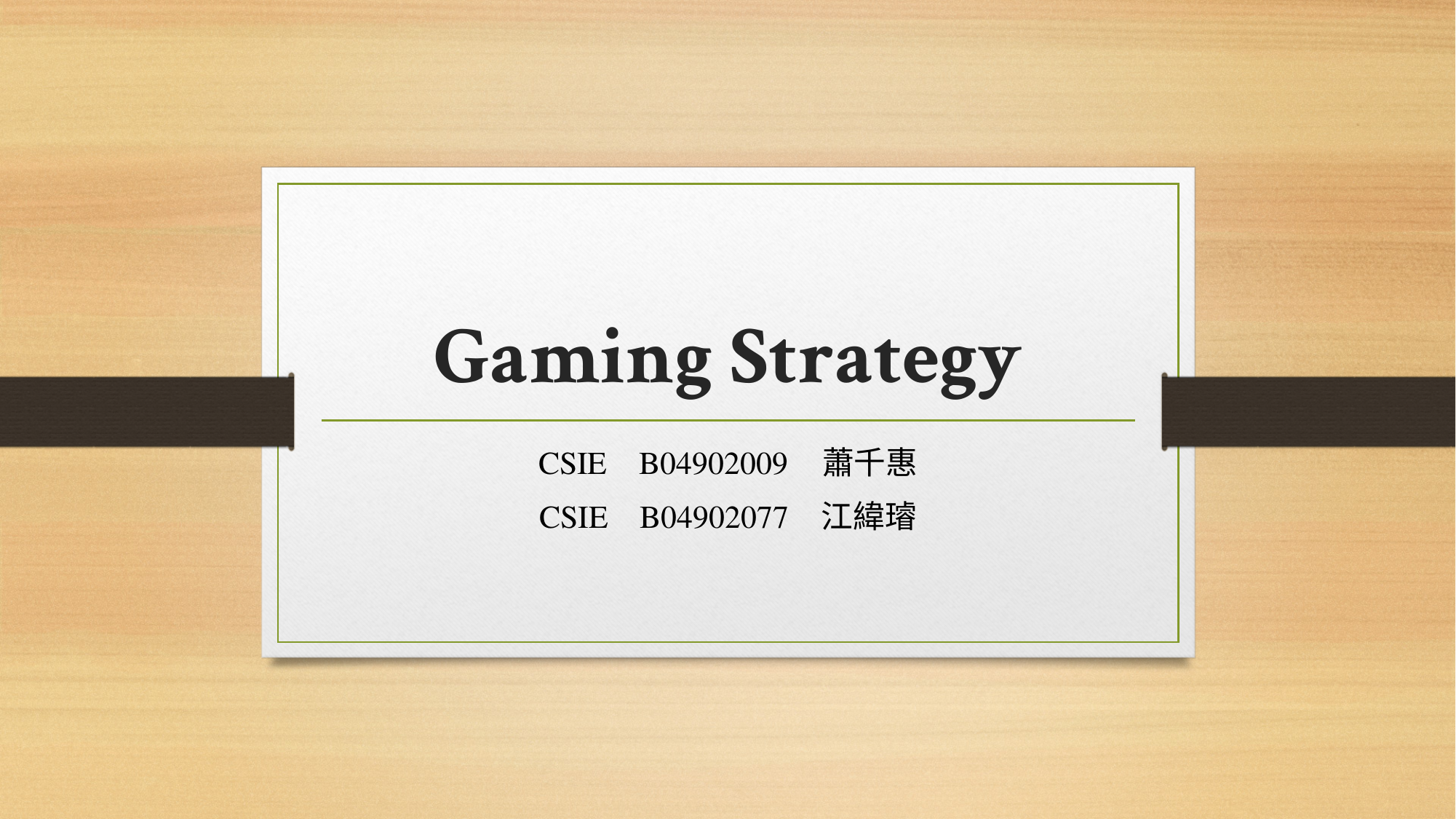

# Gaming Strategy
CSIE    B04902009   蕭千惠
CSIE    B04902077   江緯璿